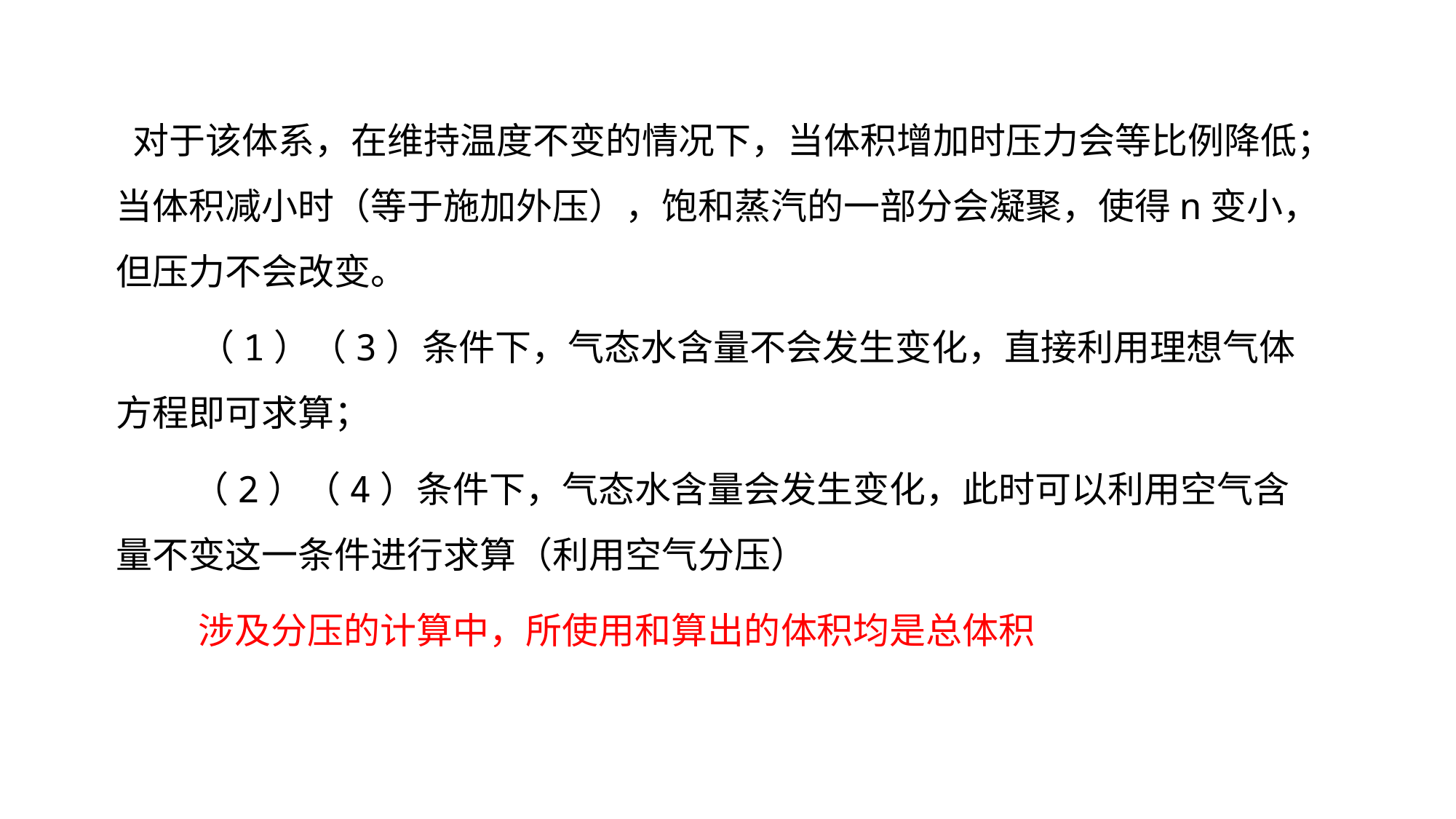

对于该体系，在维持温度不变的情况下，当体积增加时压力会等比例降低；当体积减小时（等于施加外压），饱和蒸汽的一部分会凝聚，使得n变小，但压力不会改变。
         （1）（3）条件下，气态水含量不会发生变化，直接利用理想气体方程即可求算；
             （2）（4）条件下，气态水含量会发生变化，此时可以利用空气含量不变这一条件进行求算（利用空气分压）
         涉及分压的计算中，所使用和算出的体积均是总体积